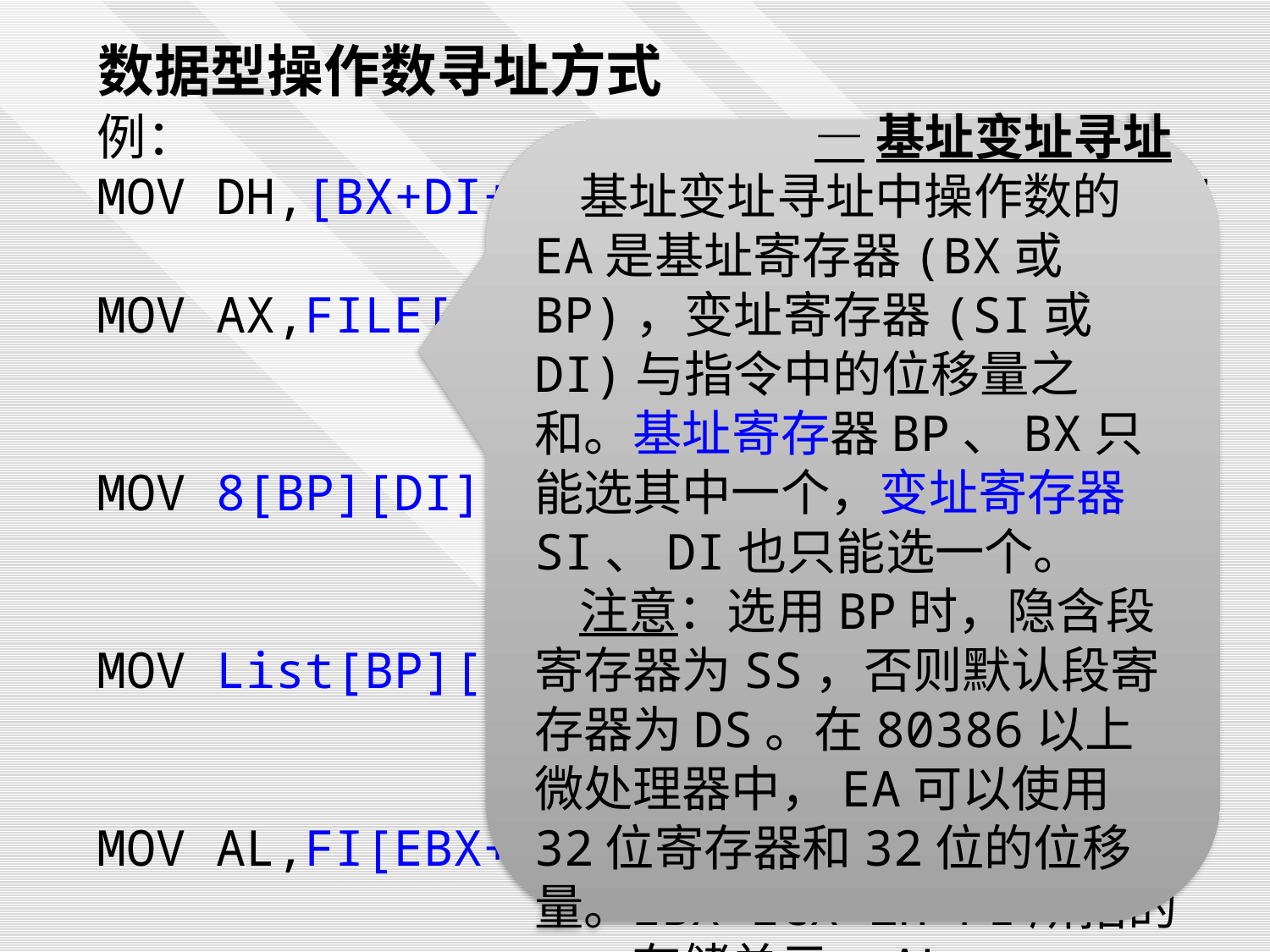

数据型操作数寻址方式
例：
MOV DH,[BX+DI+20H]  ；DS段由BX+DI+20H所指的存储单元内容→DH
MOV AX,FILE[BX+SI]  ；DS段由BX+SI+FILE所指的存储单元内容→ AX
MOV 8[BP][DI],CL    ；CL→SS段中由BP+DI+8H所指的存储单元
MOV List[BP][SI],DH ；DH→SS段中由BP+SI+List所指的存储单元
MOV AL,FI[EBX+ECX+2]；DS段由EBX+ECX+2H+FI所指的存储单元→AL
—基址变址寻址
   基址变址寻址中操作数的EA是基址寄存器(BX或BP)，变址寄存器(SI或DI)与指令中的位移量之和。基址寄存器BP、BX只能选其中一个，变址寄存器SI、DI也只能选一个。
   注意：选用BP时，隐含段寄存器为SS，否则默认段寄存器为DS。在80386以上微处理器中，EA可以使用32位寄存器和32位的位移量。